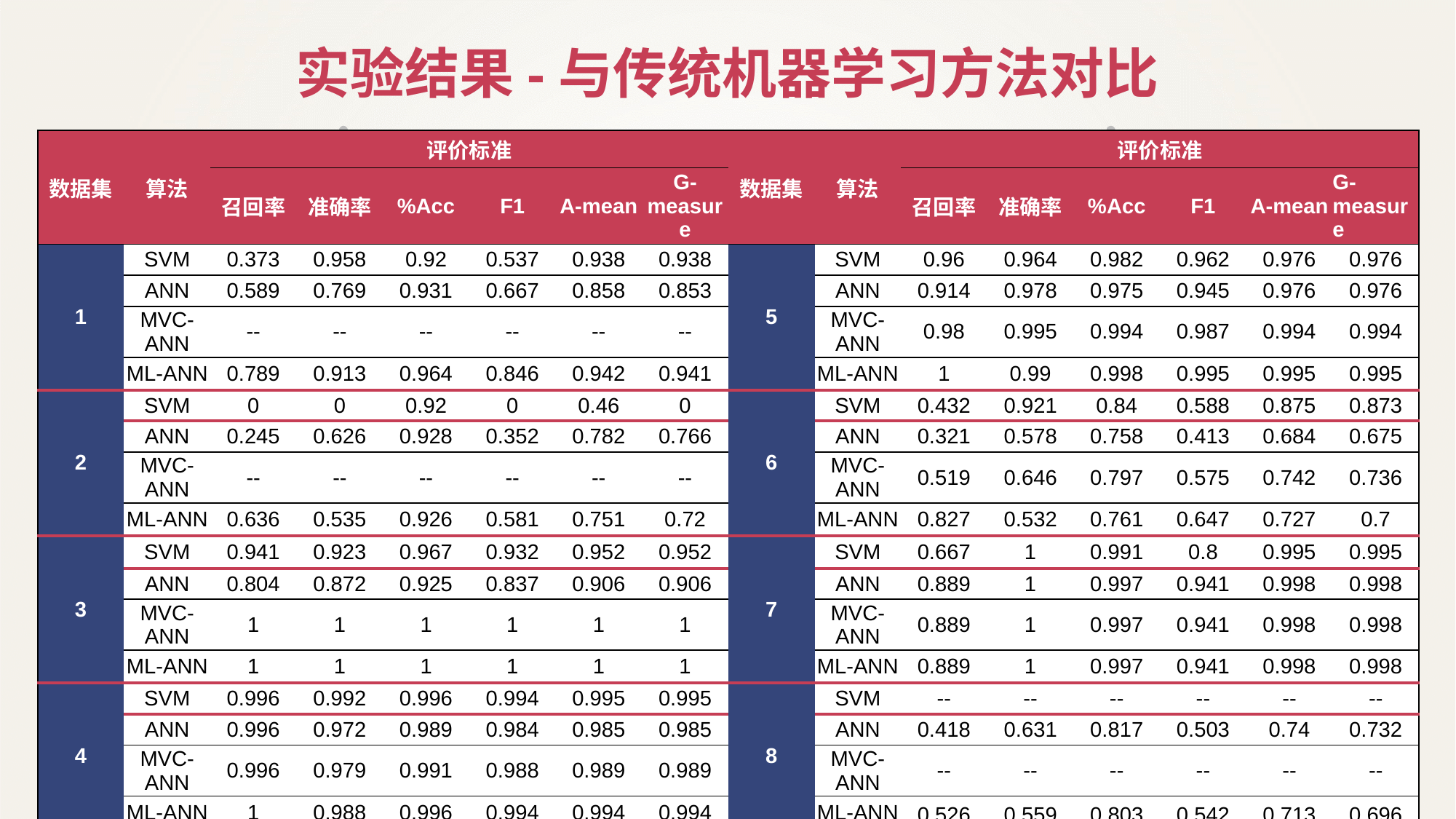

实验结果-与传统机器学习方法对比
| 数据集 | 算法 | 评价标准 |  |  |  |  |  | 数据集 | 算法 | 评价标准 |  |  |  |  |  |
| --- | --- | --- | --- | --- | --- | --- | --- | --- | --- | --- | --- | --- | --- | --- | --- |
|  |  | 召回率 | 准确率 | %Acc | F1 | A-mean | G-measure |  |  | 召回率 | 准确率 | %Acc | F1 | A-mean | G-measure |
| 1 | SVM | 0.373 | 0.958 | 0.92 | 0.537 | 0.938 | 0.938 | 5 | SVM | 0.96 | 0.964 | 0.982 | 0.962 | 0.976 | 0.976 |
|  | ANN | 0.589 | 0.769 | 0.931 | 0.667 | 0.858 | 0.853 |  | ANN | 0.914 | 0.978 | 0.975 | 0.945 | 0.976 | 0.976 |
|  | MVC-ANN | -- | -- | -- | -- | -- | -- |  | MVC-ANN | 0.98 | 0.995 | 0.994 | 0.987 | 0.994 | 0.994 |
|  | ML-ANN | 0.789 | 0.913 | 0.964 | 0.846 | 0.942 | 0.941 |  | ML-ANN | 1 | 0.99 | 0.998 | 0.995 | 0.995 | 0.995 |
| 2 | SVM | 0 | 0 | 0.92 | 0 | 0.46 | 0 | 6 | SVM | 0.432 | 0.921 | 0.84 | 0.588 | 0.875 | 0.873 |
|  | ANN | 0.245 | 0.626 | 0.928 | 0.352 | 0.782 | 0.766 |  | ANN | 0.321 | 0.578 | 0.758 | 0.413 | 0.684 | 0.675 |
|  | MVC-ANN | -- | -- | -- | -- | -- | -- |  | MVC-ANN | 0.519 | 0.646 | 0.797 | 0.575 | 0.742 | 0.736 |
|  | ML-ANN | 0.636 | 0.535 | 0.926 | 0.581 | 0.751 | 0.72 |  | ML-ANN | 0.827 | 0.532 | 0.761 | 0.647 | 0.727 | 0.7 |
| 3 | SVM | 0.941 | 0.923 | 0.967 | 0.932 | 0.952 | 0.952 | 7 | SVM | 0.667 | 1 | 0.991 | 0.8 | 0.995 | 0.995 |
|  | ANN | 0.804 | 0.872 | 0.925 | 0.837 | 0.906 | 0.906 |  | ANN | 0.889 | 1 | 0.997 | 0.941 | 0.998 | 0.998 |
|  | MVC-ANN | 1 | 1 | 1 | 1 | 1 | 1 |  | MVC-ANN | 0.889 | 1 | 0.997 | 0.941 | 0.998 | 0.998 |
|  | ML-ANN | 1 | 1 | 1 | 1 | 1 | 1 |  | ML-ANN | 0.889 | 1 | 0.997 | 0.941 | 0.998 | 0.998 |
| 4 | SVM | 0.996 | 0.992 | 0.996 | 0.994 | 0.995 | 0.995 | 8 | SVM | -- | -- | -- | -- | -- | -- |
|  | ANN | 0.996 | 0.972 | 0.989 | 0.984 | 0.985 | 0.985 |  | ANN | 0.418 | 0.631 | 0.817 | 0.503 | 0.74 | 0.732 |
|  | MVC-ANN | 0.996 | 0.979 | 0.991 | 0.988 | 0.989 | 0.989 |  | MVC-ANN | -- | -- | -- | -- | -- | -- |
|  | ML-ANN | 1 | 0.988 | 0.996 | 0.994 | 0.994 | 0.994 |  | ML-ANN | 0.526 | 0.559 | 0.803 | 0.542 | 0.713 | 0.696 |